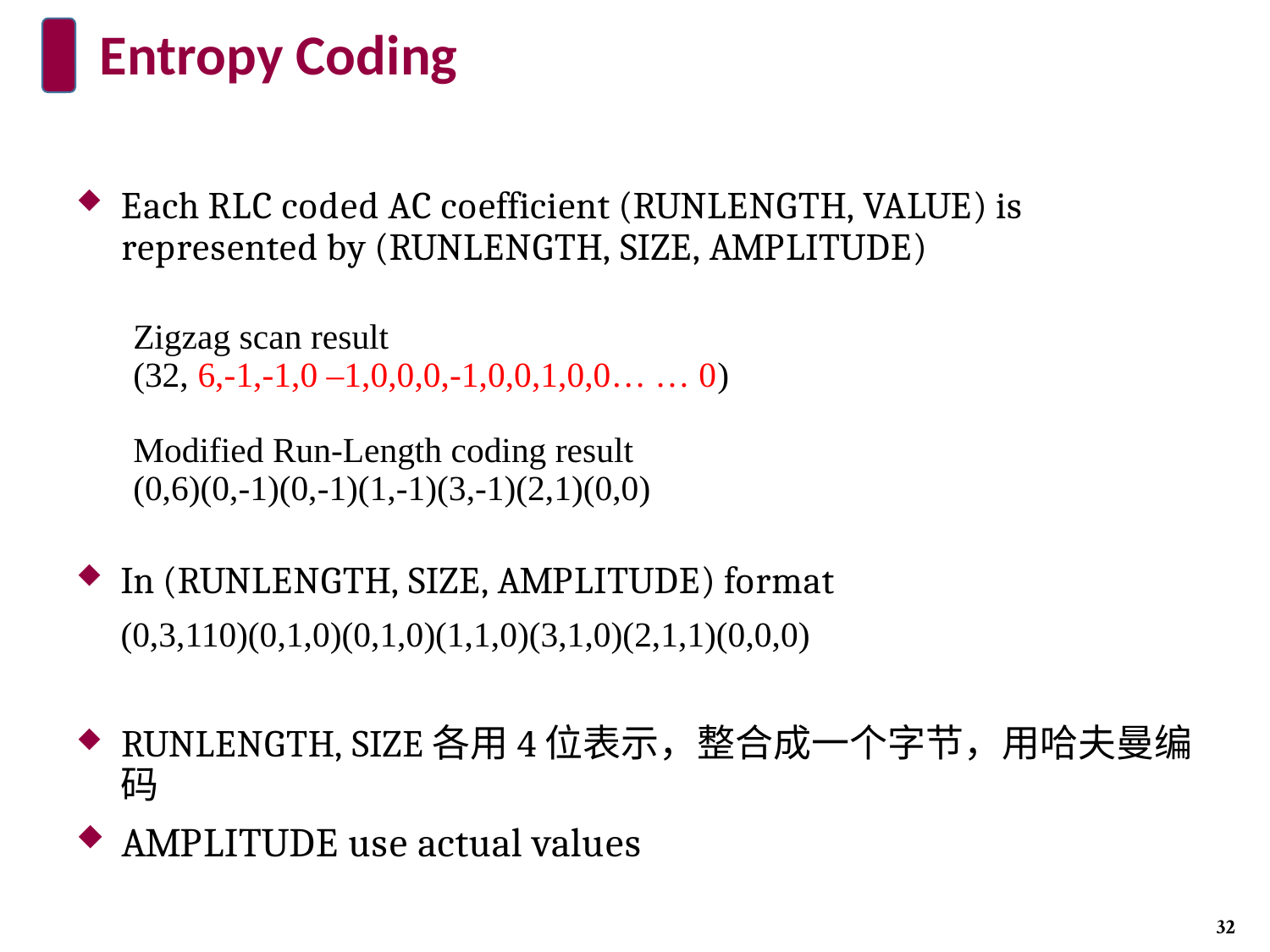

# Entropy Coding
Each RLC coded AC coefficient (RUNLENGTH, VALUE) is represented by (RUNLENGTH, SIZE, AMPLITUDE)

Zigzag scan result
(32, 6,-1,-1,0 –1,0,0,0,-1,0,0,1,0,0… … 0)

Modified Run-Length coding result
(0,6)(0,-1)(0,-1)(1,-1)(3,-1)(2,1)(0,0)

In (RUNLENGTH, SIZE, AMPLITUDE) format
     (0,3,110)(0,1,0)(0,1,0)(1,1,0)(3,1,0)(2,1,1)(0,0,0)

RUNLENGTH, SIZE各用4位表示，整合成一个字节，用哈夫曼编码
AMPLITUDE use actual values
32